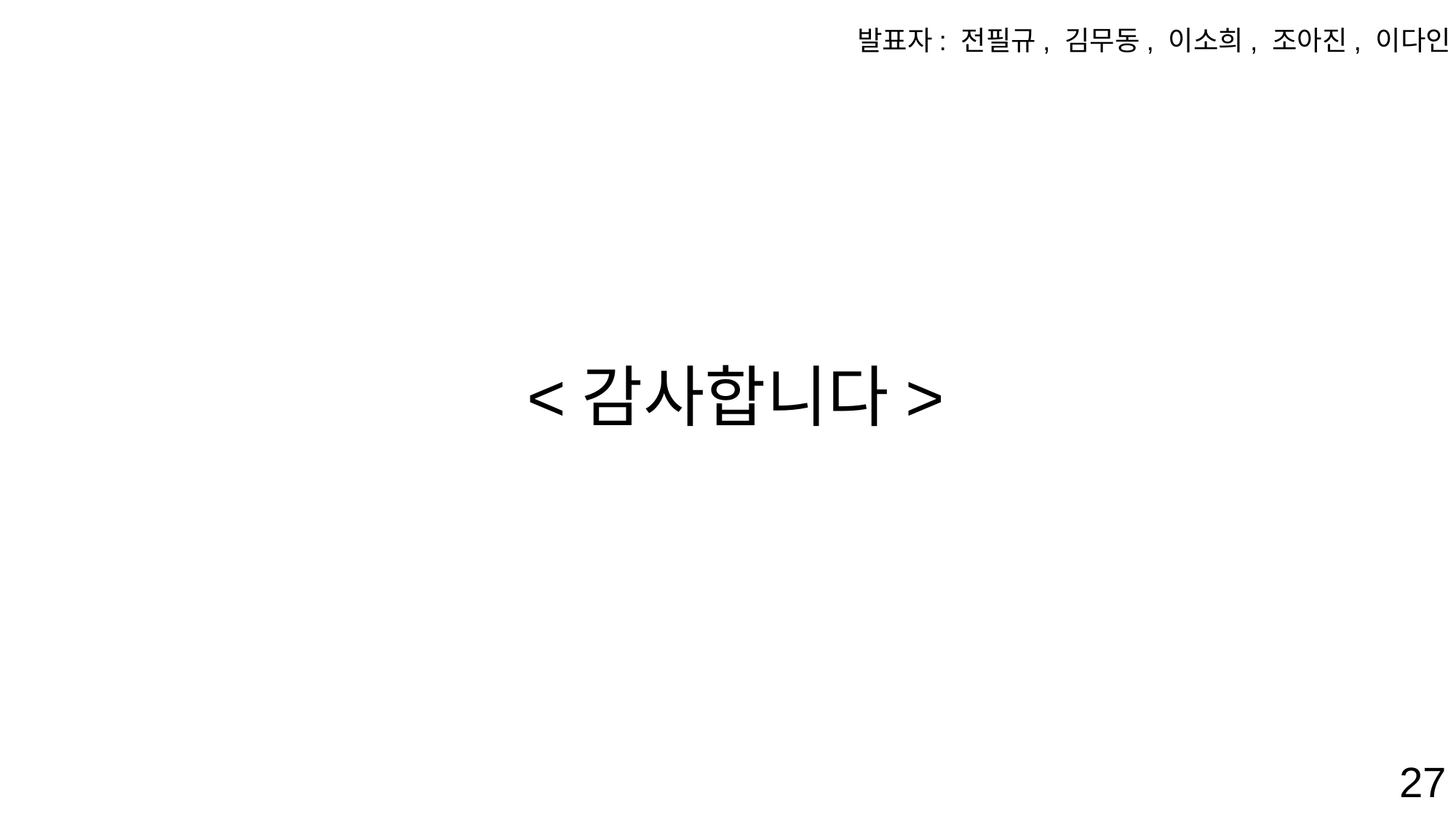

발표자: 전필규, 김무동, 이소희, 조아진, 이다인

# <감사합니다>
27